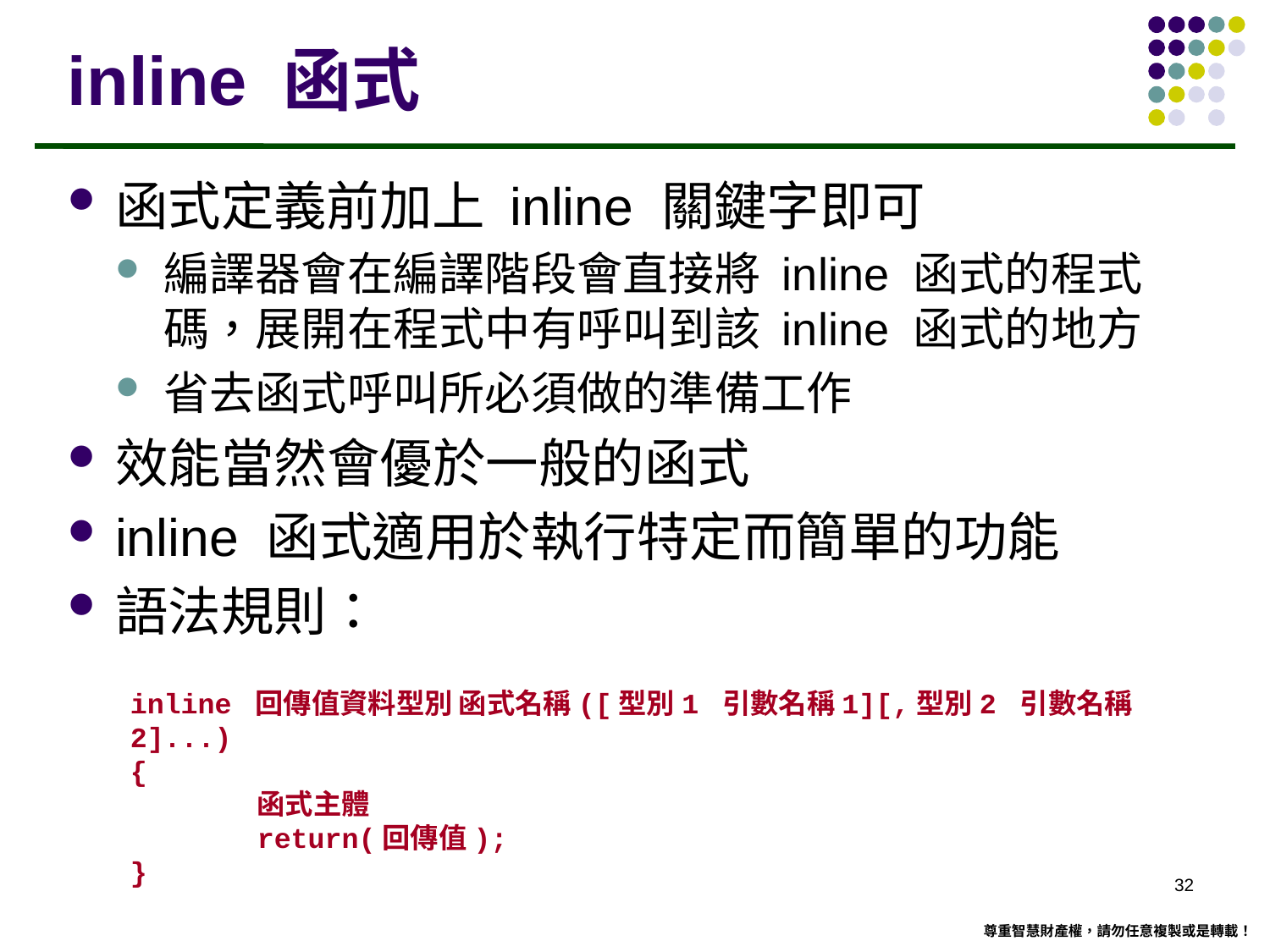

# inline 函式
函式定義前加上 inline 關鍵字即可
編譯器會在編譯階段會直接將 inline 函式的程式碼，展開在程式中有呼叫到該 inline 函式的地方
省去函式呼叫所必須做的準備工作
效能當然會優於一般的函式
inline 函式適用於執行特定而簡單的功能
語法規則：

inline 回傳值資料型別 函式名稱([型別1 引數名稱1][,型別2 引數名稱2]...)
{
	函式主體
	return(回傳值);
}
32